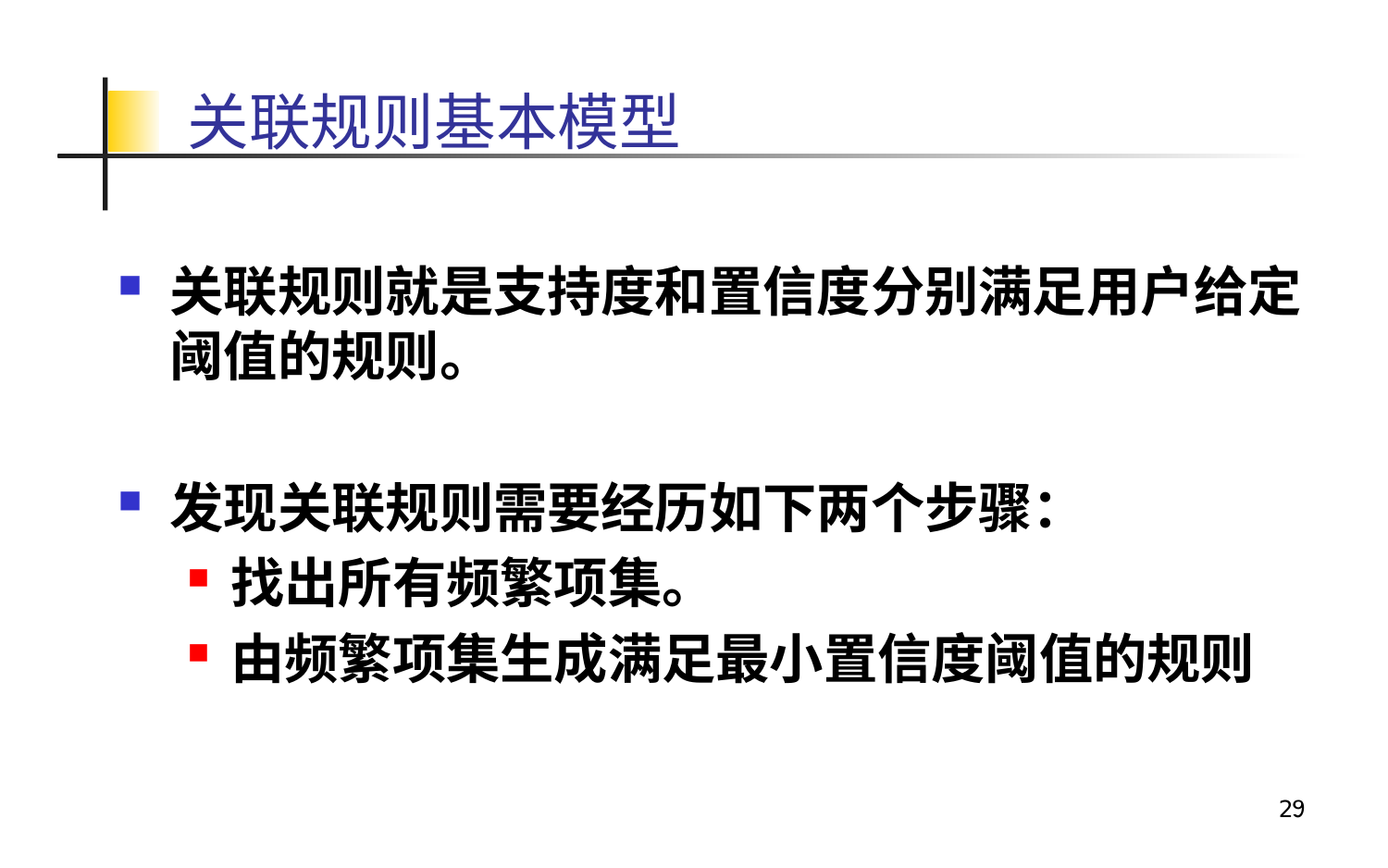

# 关联规则基本模型
关联规则就是支持度和置信度分别满足用户给定阈值的规则。

发现关联规则需要经历如下两个步骤：
找出所有频繁项集。
由频繁项集生成满足最小置信度阈值的规则
29